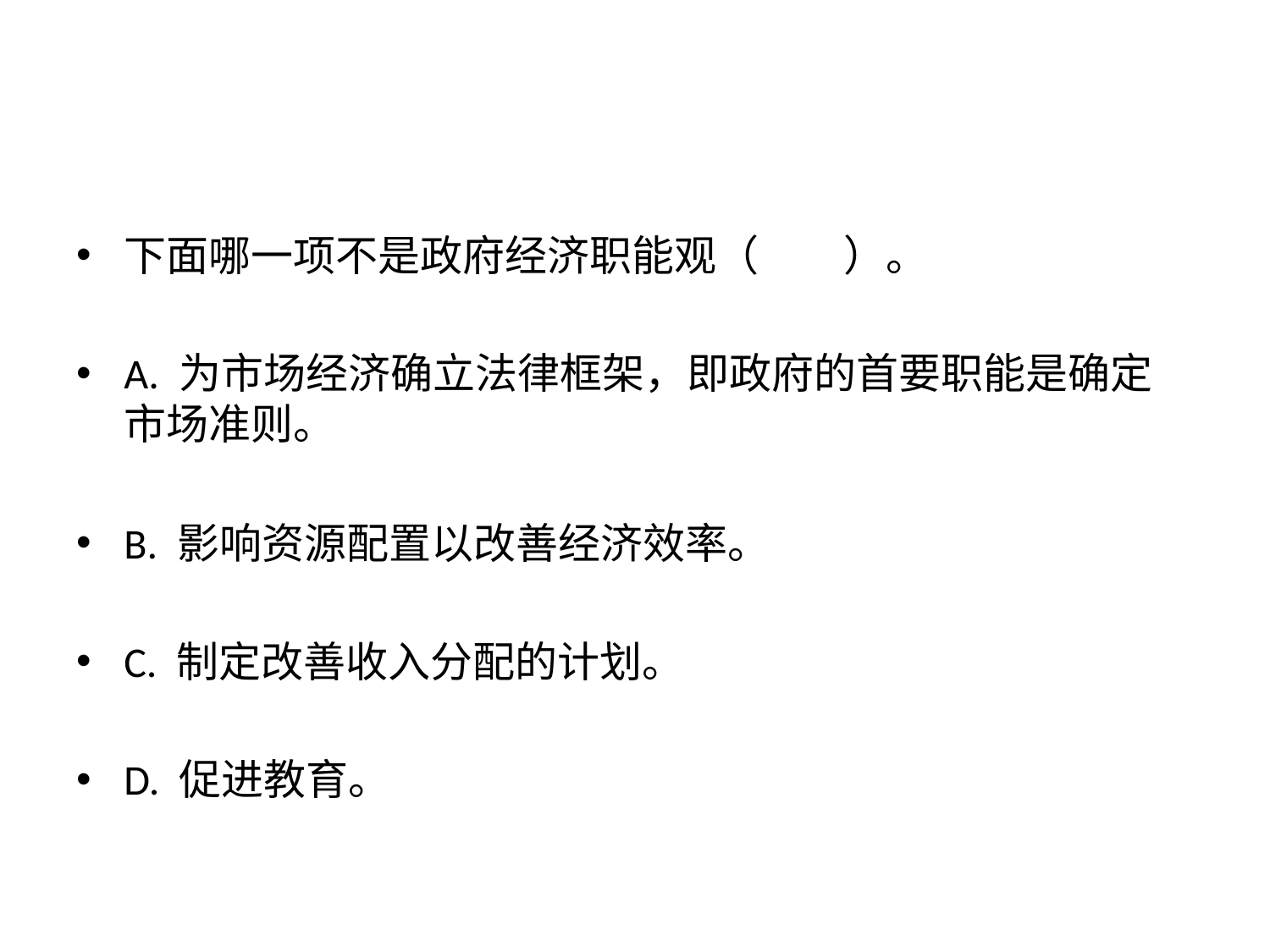

下面哪一项不是政府经济职能观（　　）。

A. 为市场经济确立法律框架，即政府的首要职能是确定市场准则。

B. 影响资源配置以改善经济效率。

C. 制定改善收入分配的计划。

D. 促进教育。